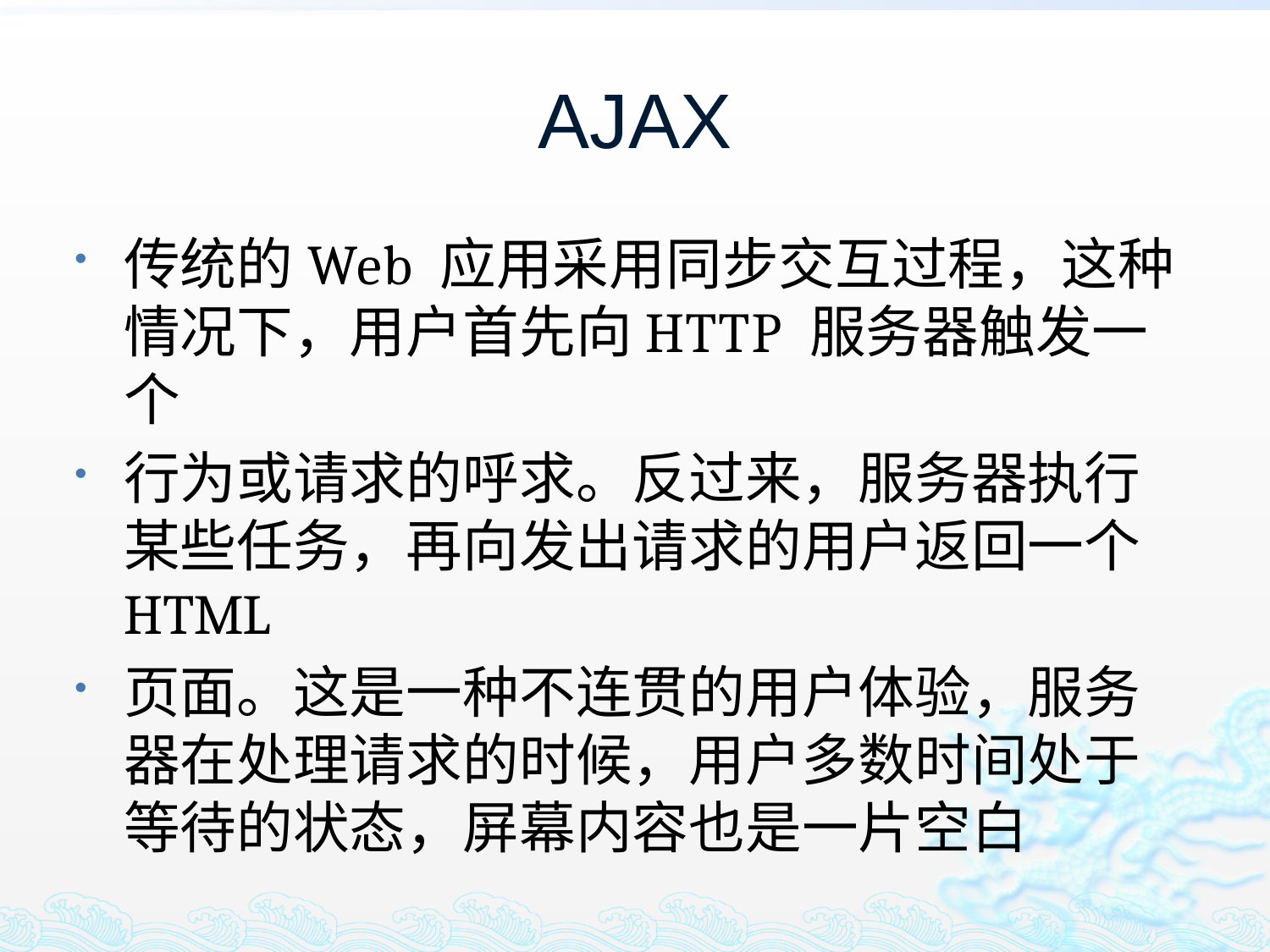

# AJAX
传统的Web 应用采用同步交互过程，这种情况下，用户首先向HTTP 服务器触发一个
行为或请求的呼求。反过来，服务器执行某些任务，再向发出请求的用户返回一个HTML
页面。这是一种不连贯的用户体验，服务器在处理请求的时候，用户多数时间处于等待的状态，屏幕内容也是一片空白